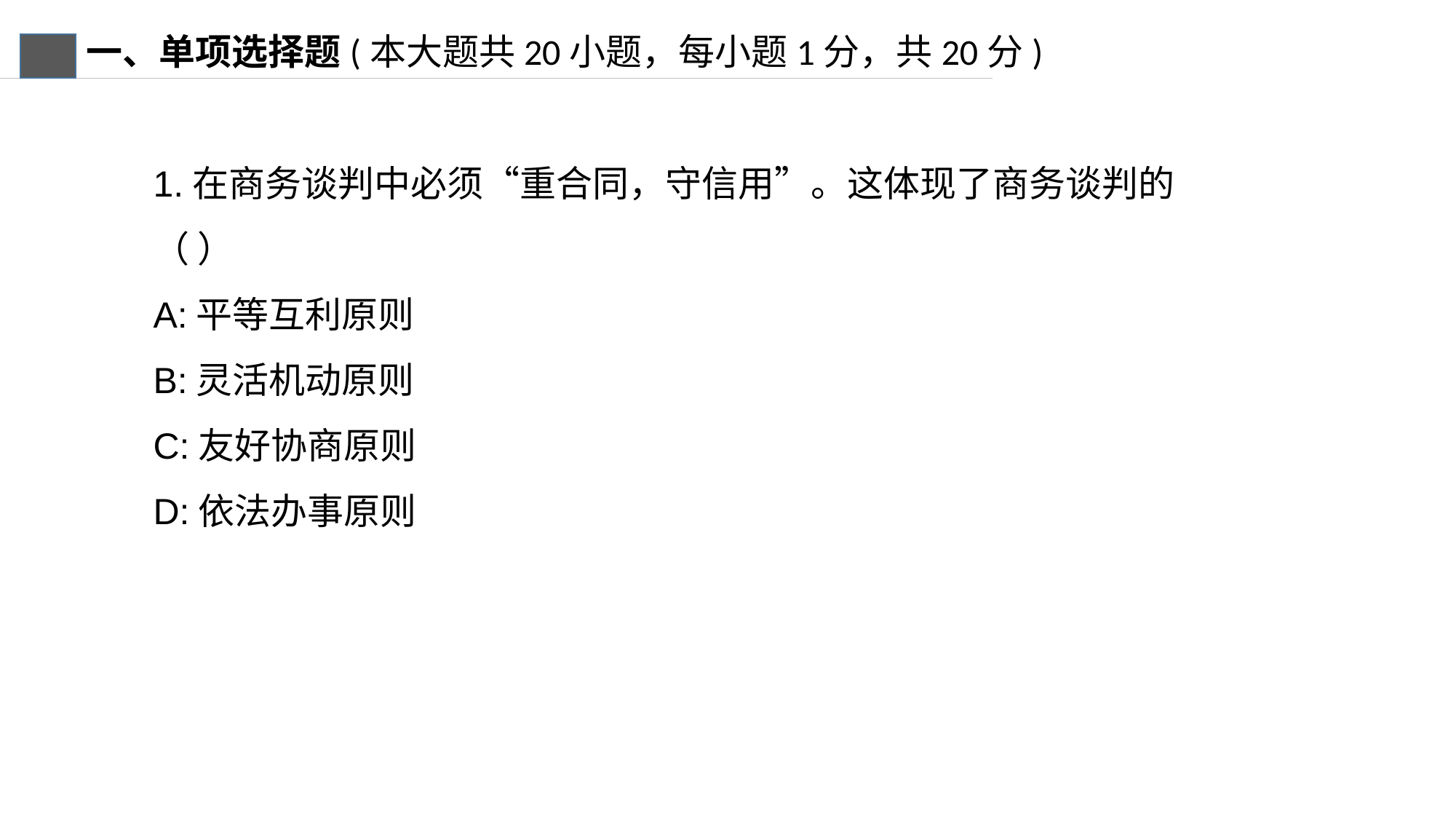

一、单项选择题(本大题共20小题，每小题1分，共20分)

1.在商务谈判中必须“重合同，守信用”。这体现了商务谈判的（ ）
A:平等互利原则
B:灵活机动原则
C:友好协商原则
D:依法办事原则